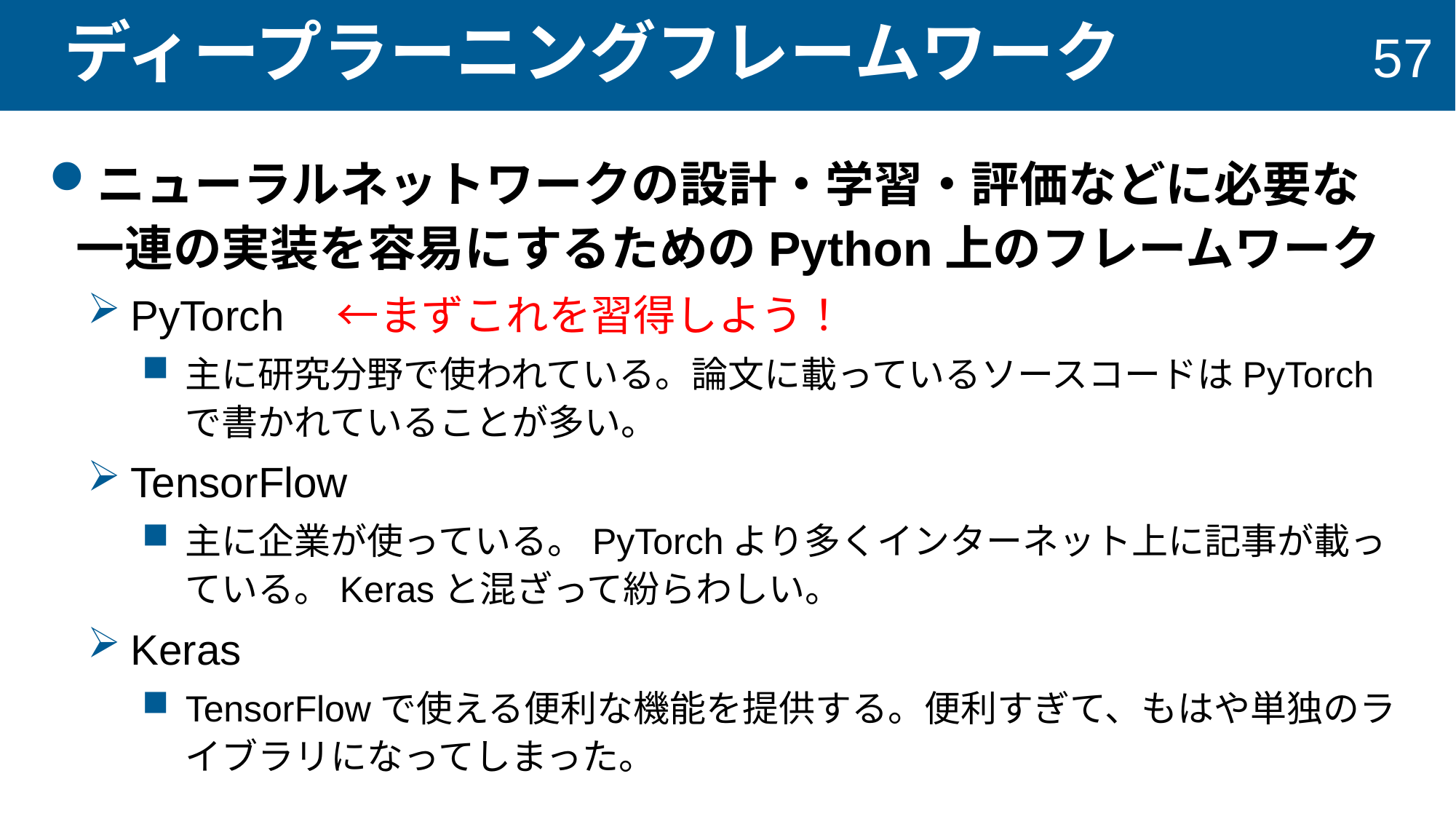

# ディープラーニングフレームワーク
57
ニューラルネットワークの設計・学習・評価などに必要な一連の実装を容易にするためのPython上のフレームワーク
PyTorch　←まずこれを習得しよう！
主に研究分野で使われている。論文に載っているソースコードはPyTorchで書かれていることが多い。
TensorFlow
主に企業が使っている。PyTorchより多くインターネット上に記事が載っている。Kerasと混ざって紛らわしい。
Keras
TensorFlowで使える便利な機能を提供する。便利すぎて、もはや単独のライブラリになってしまった。